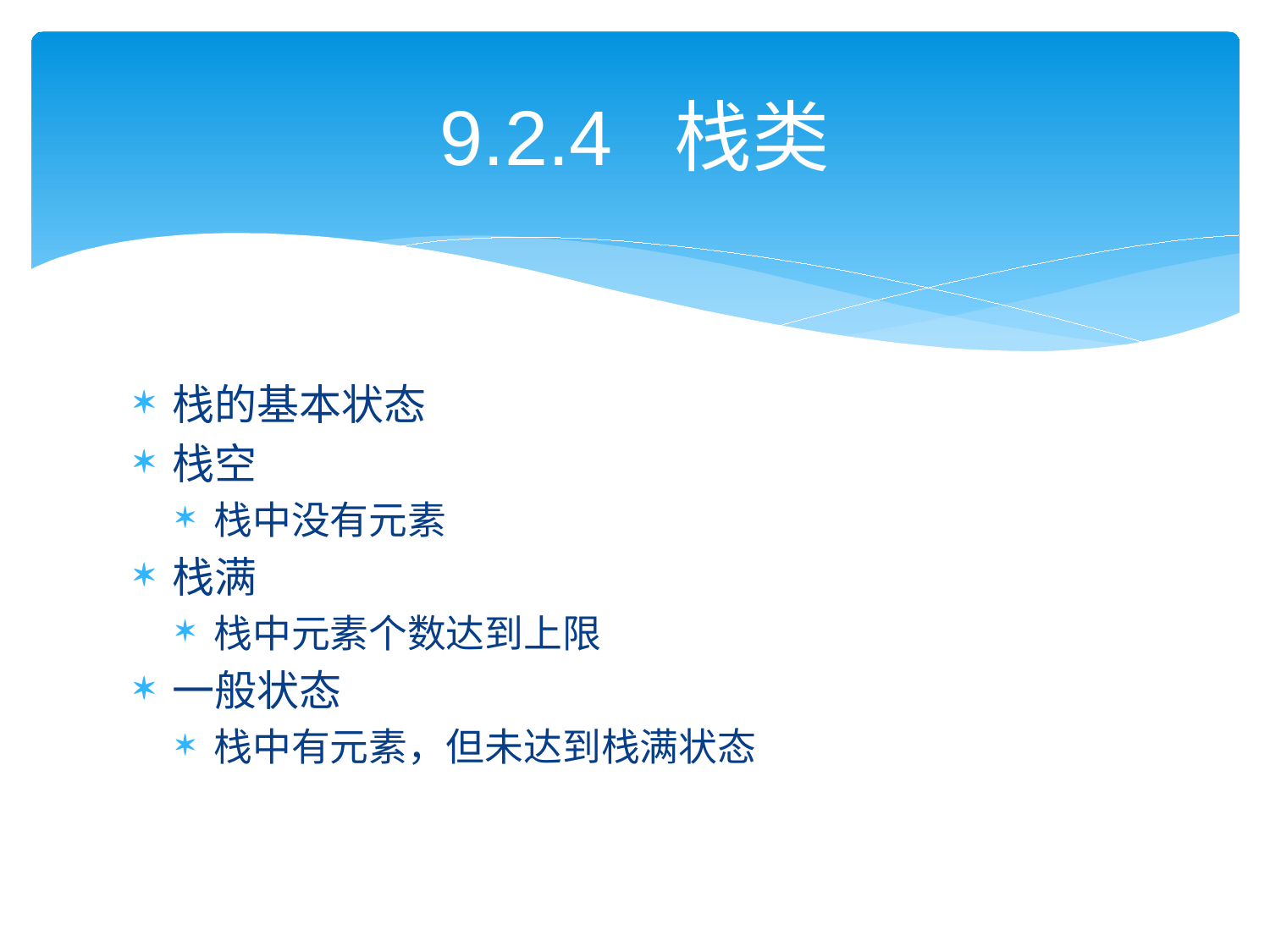

# 9.2.4  栈类
栈的基本状态
栈空
栈中没有元素
栈满
栈中元素个数达到上限
一般状态
栈中有元素，但未达到栈满状态